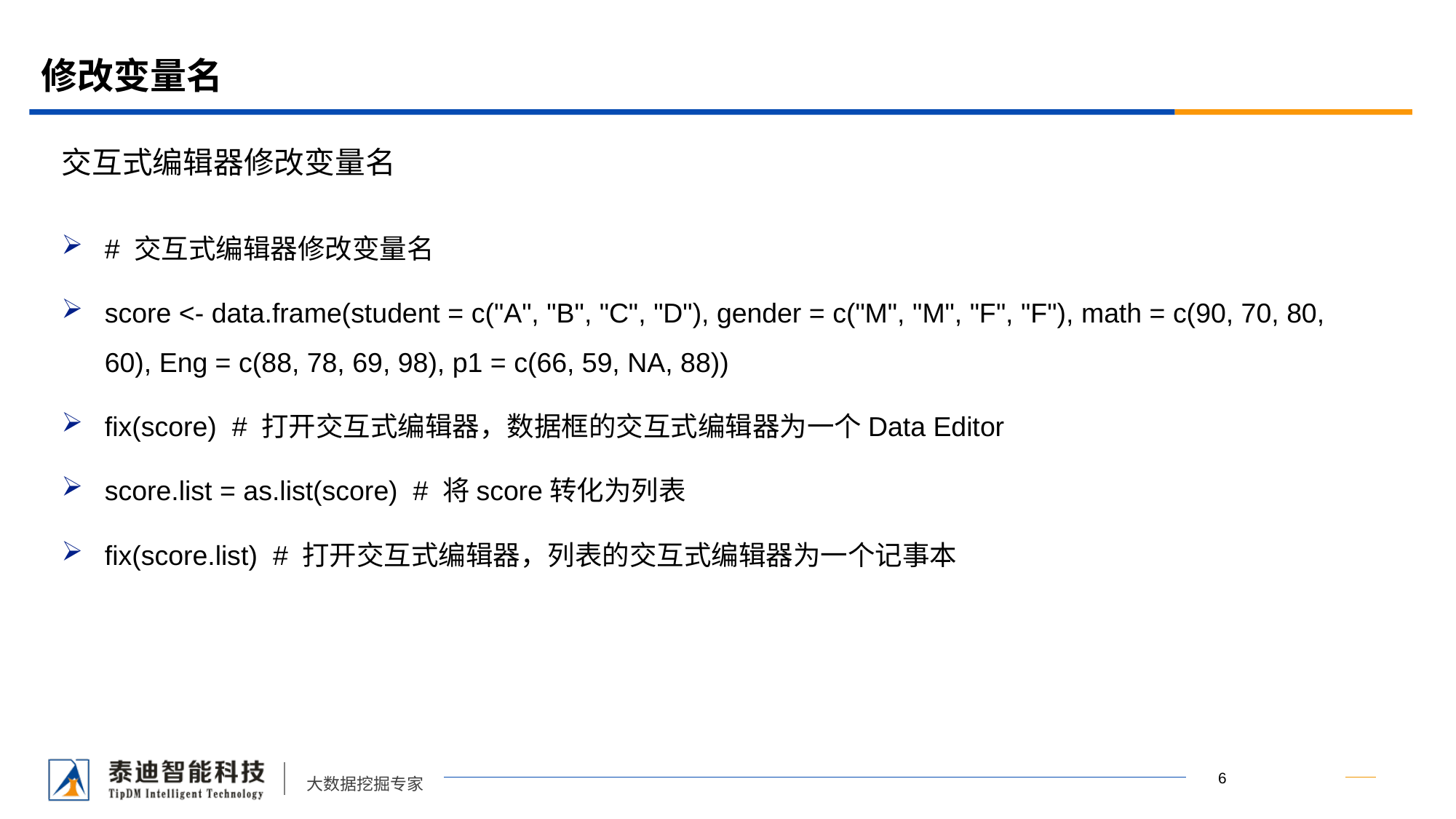

# 修改变量名
交互式编辑器修改变量名
# 交互式编辑器修改变量名
score <- data.frame(student = c("A", "B", "C", "D"), gender = c("M", "M", "F", "F"), math = c(90, 70, 80, 60), Eng = c(88, 78, 69, 98), p1 = c(66, 59, NA, 88))
fix(score)  # 打开交互式编辑器，数据框的交互式编辑器为一个Data Editor
score.list = as.list(score)  # 将score转化为列表
fix(score.list)  # 打开交互式编辑器，列表的交互式编辑器为一个记事本